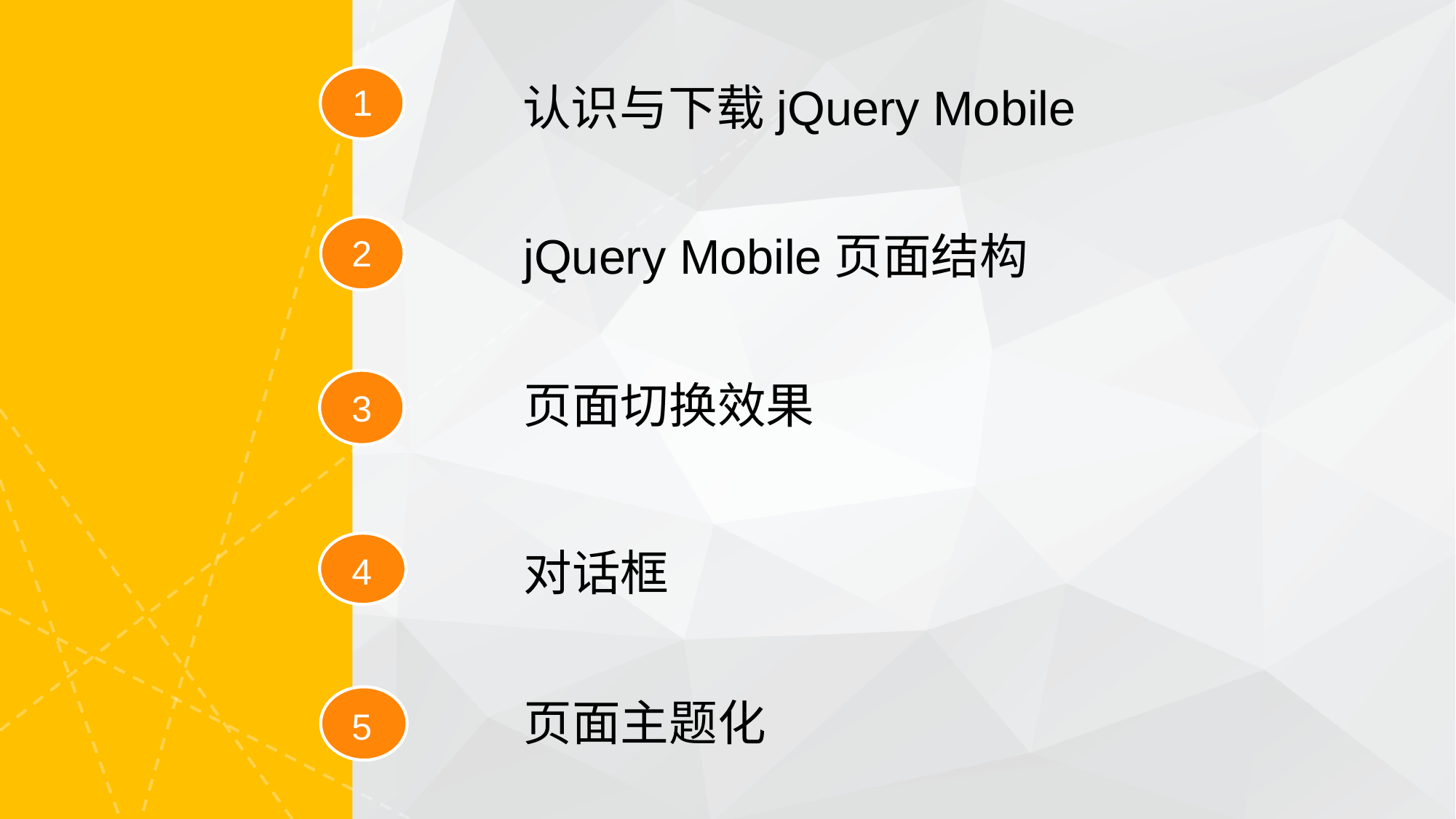

认识与下载jQuery Mobile
jQuery Mobile页面结构
页面切换效果
对话框
页面主题化